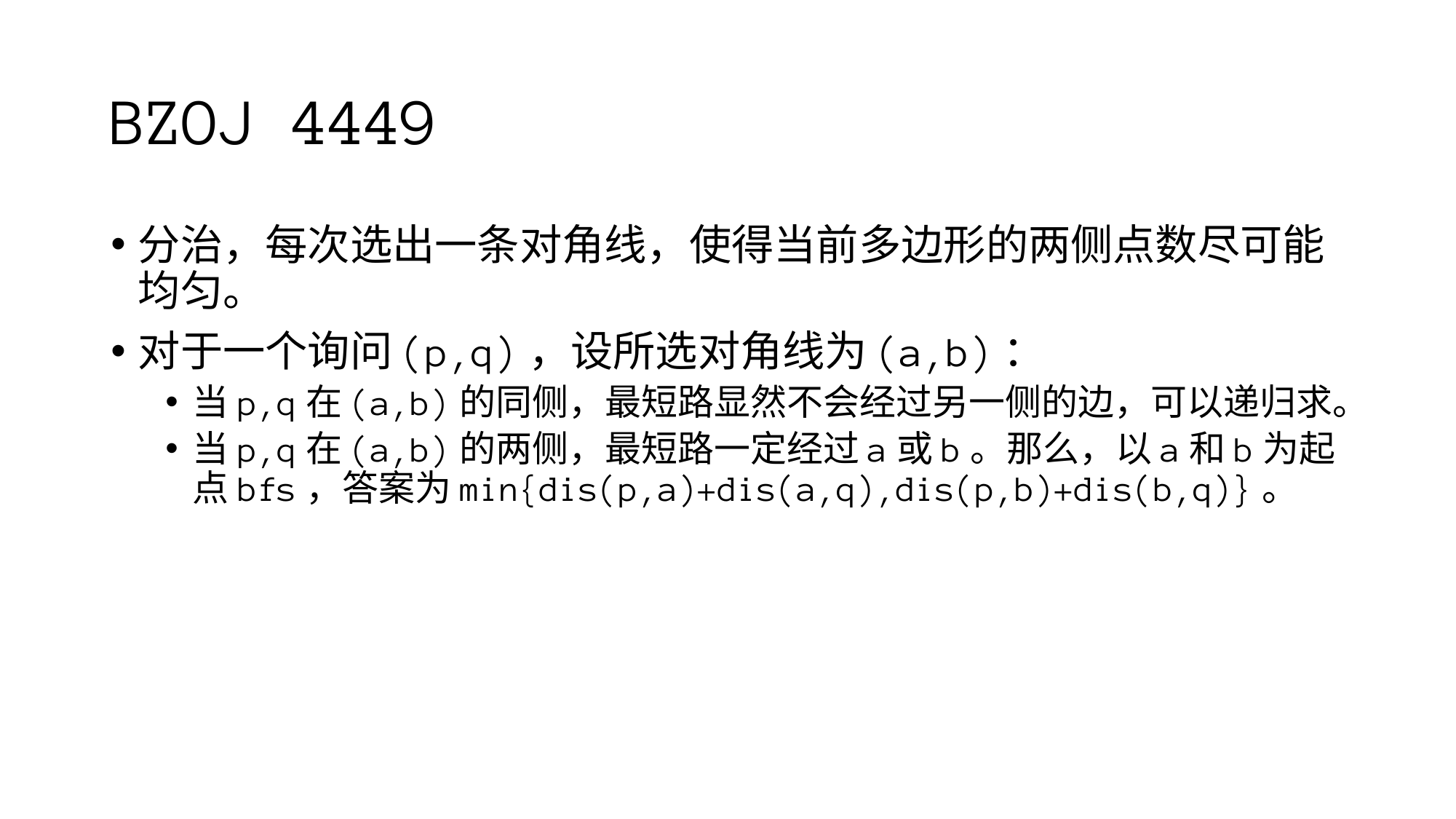

# BZOJ 4449
分治，每次选出一条对角线，使得当前多边形的两侧点数尽可能均匀。
对于一个询问(p,q)，设所选对角线为(a,b)：
当p,q在(a,b)的同侧，最短路显然不会经过另一侧的边，可以递归求。
当p,q在(a,b)的两侧，最短路一定经过a或b。那么，以a和b为起点bfs，答案为min{dis(p,a)+dis(a,q),dis(p,b)+dis(b,q)}。